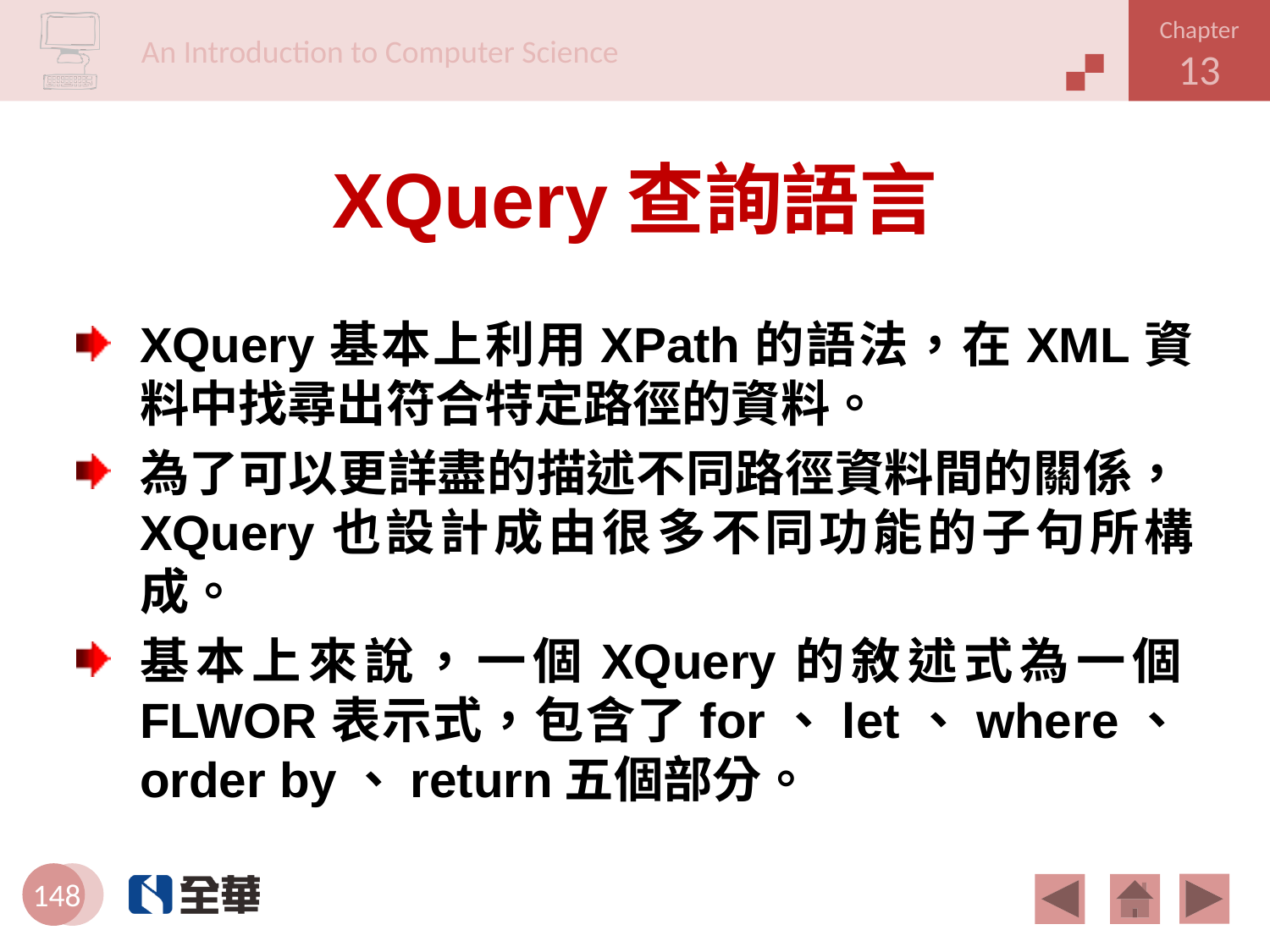

# XQuery查詢語言
XQuery基本上利用XPath的語法，在XML資料中找尋出符合特定路徑的資料。
為了可以更詳盡的描述不同路徑資料間的關係，XQuery也設計成由很多不同功能的子句所構成。
基本上來說，一個XQuery的敘述式為一個FLWOR表示式，包含了for、let、where、order by、return五個部分。